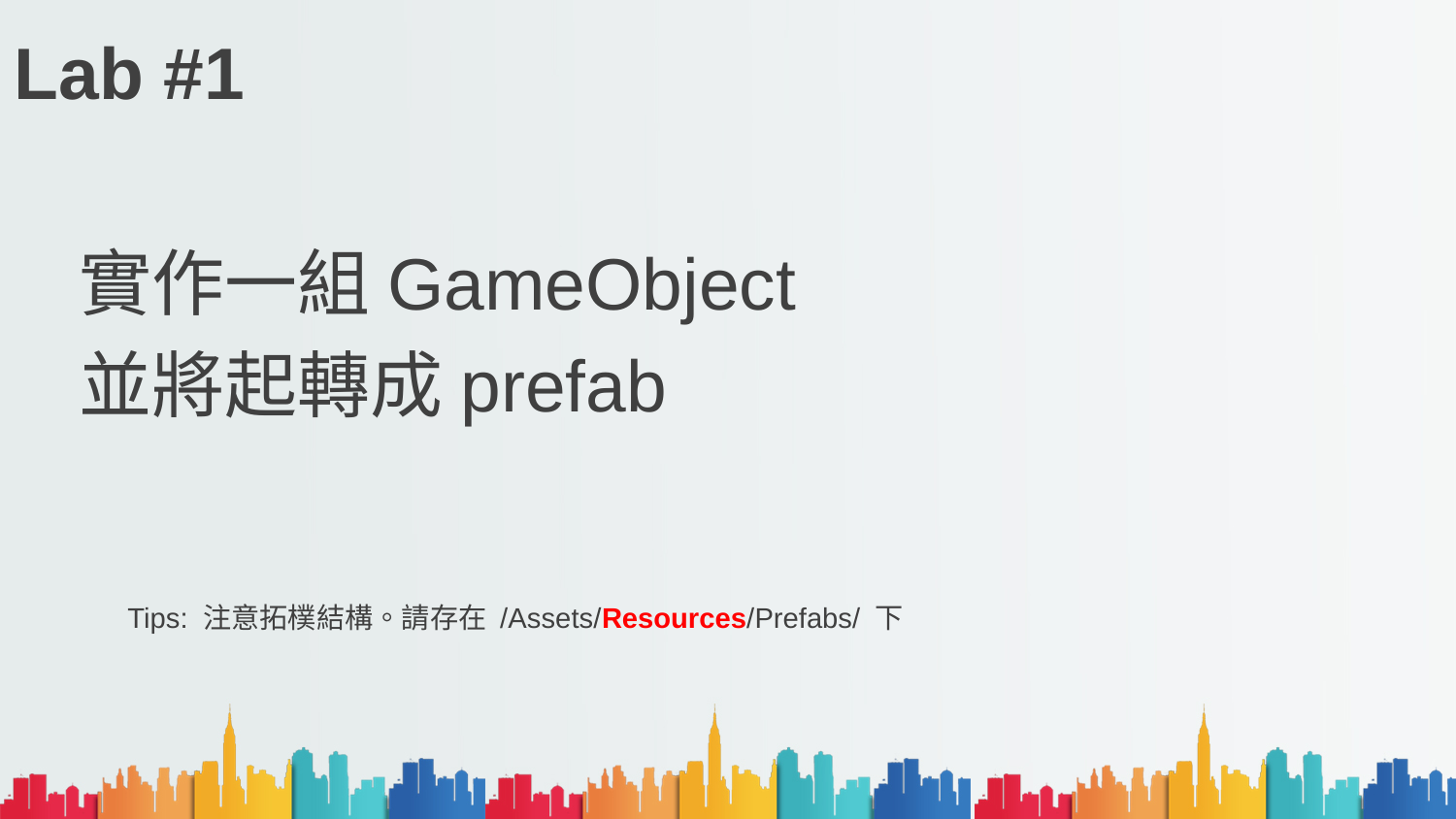

# Lab #1
實作一組GameObject
並將起轉成prefab
Tips: 注意拓樸結構。請存在 /Assets/Resources/Prefabs/ 下